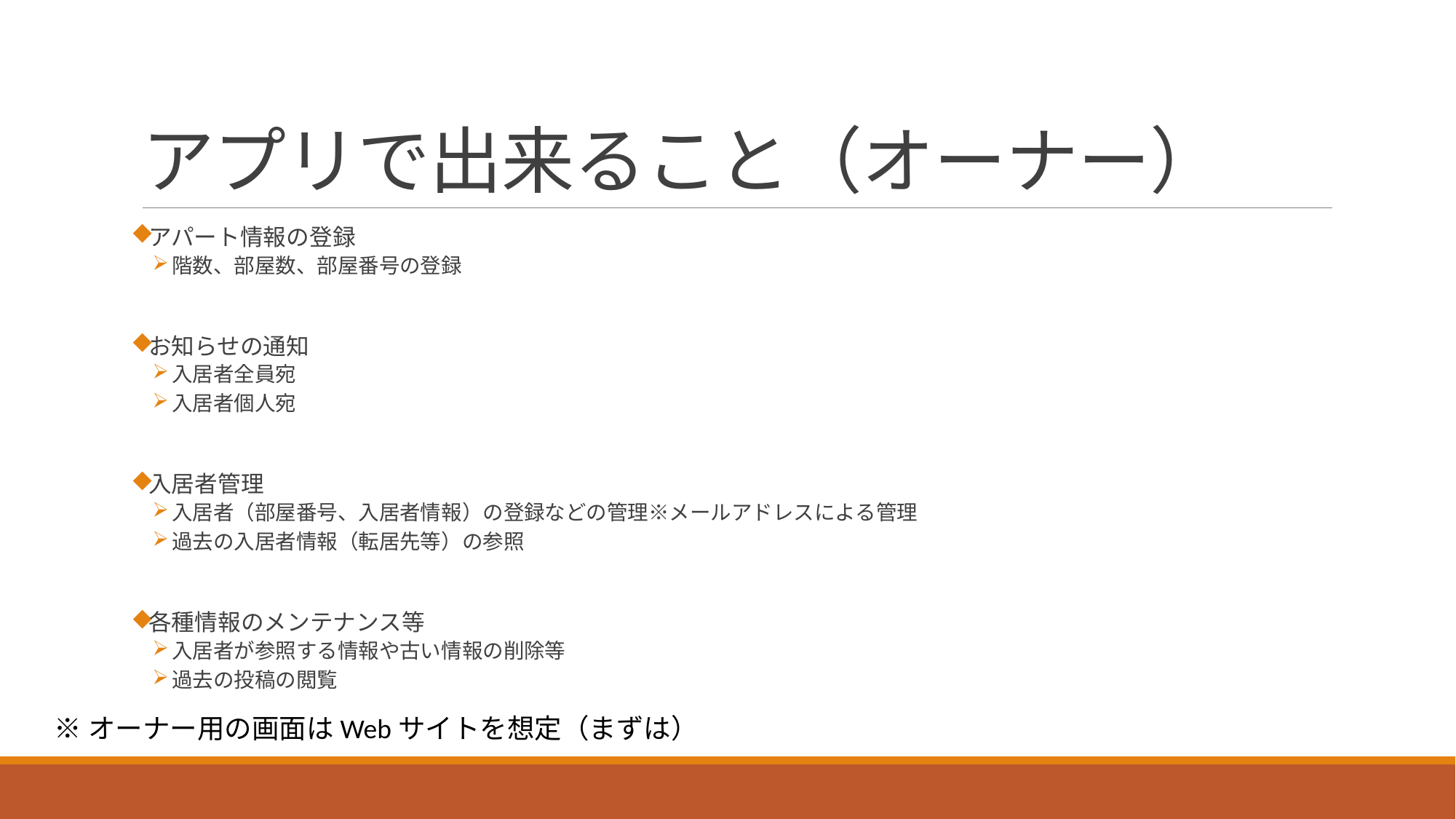

# アプリで出来ること（オーナー）
アパート情報の登録
階数、部屋数、部屋番号の登録

お知らせの通知
入居者全員宛
入居者個人宛

入居者管理
入居者（部屋番号、入居者情報）の登録などの管理※メールアドレスによる管理
過去の入居者情報（転居先等）の参照

各種情報のメンテナンス等
入居者が参照する情報や古い情報の削除等
過去の投稿の閲覧

※オーナー用の画面はWebサイトを想定（まずは）